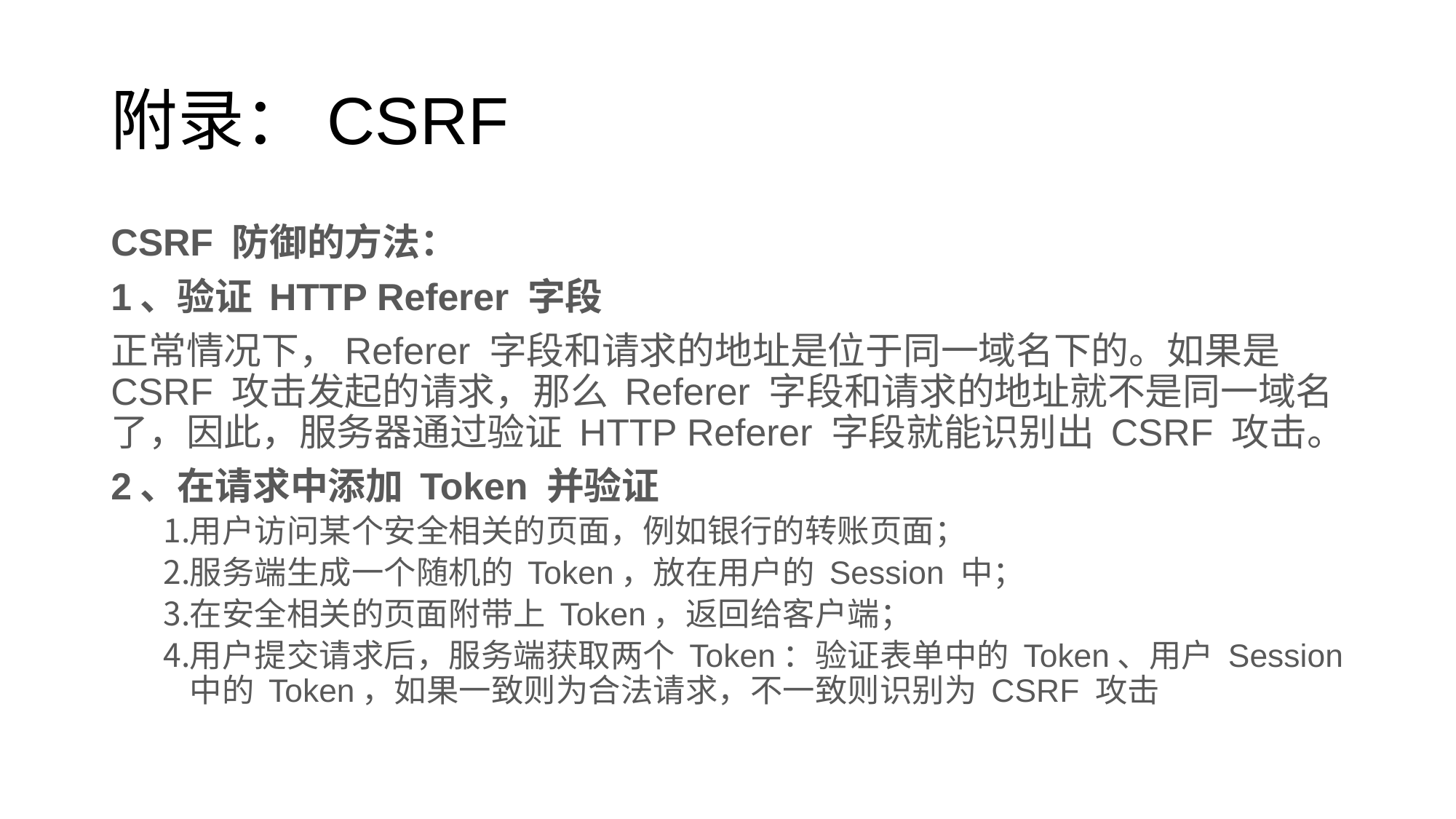

# 附录：CSRF
CSRF 防御的方法：
1、验证 HTTP Referer 字段
正常情况下，Referer 字段和请求的地址是位于同一域名下的。如果是 CSRF 攻击发起的请求，那么 Referer 字段和请求的地址就不是同一域名了，因此，服务器通过验证 HTTP Referer 字段就能识别出 CSRF 攻击。
2、在请求中添加 Token 并验证
用户访问某个安全相关的页面，例如银行的转账页面；
服务端生成一个随机的 Token，放在用户的 Session 中；
在安全相关的页面附带上 Token，返回给客户端；
用户提交请求后，服务端获取两个 Token：验证表单中的 Token、用户 Session 中的 Token，如果一致则为合法请求，不一致则识别为 CSRF 攻击